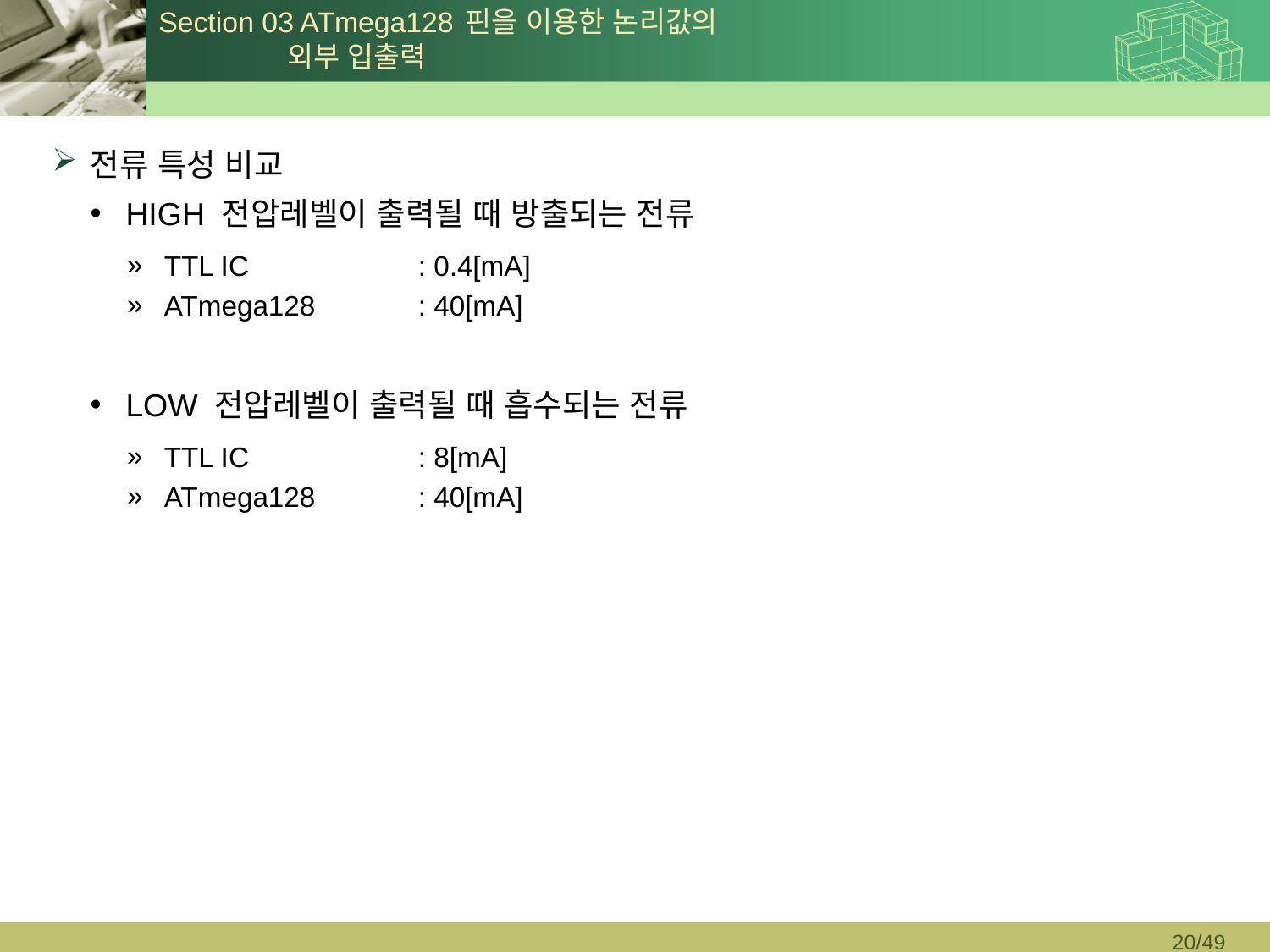

# Section 03 ATmega128 핀을 이용한 논리값의 외부 입출력
전류 특성 비교
HIGH 전압레벨이 출력될 때 방출되는 전류
TTL IC 		: 0.4[mA]
ATmega128 	: 40[mA]

LOW 전압레벨이 출력될 때 흡수되는 전류
TTL IC		: 8[mA]
ATmega128	: 40[mA]